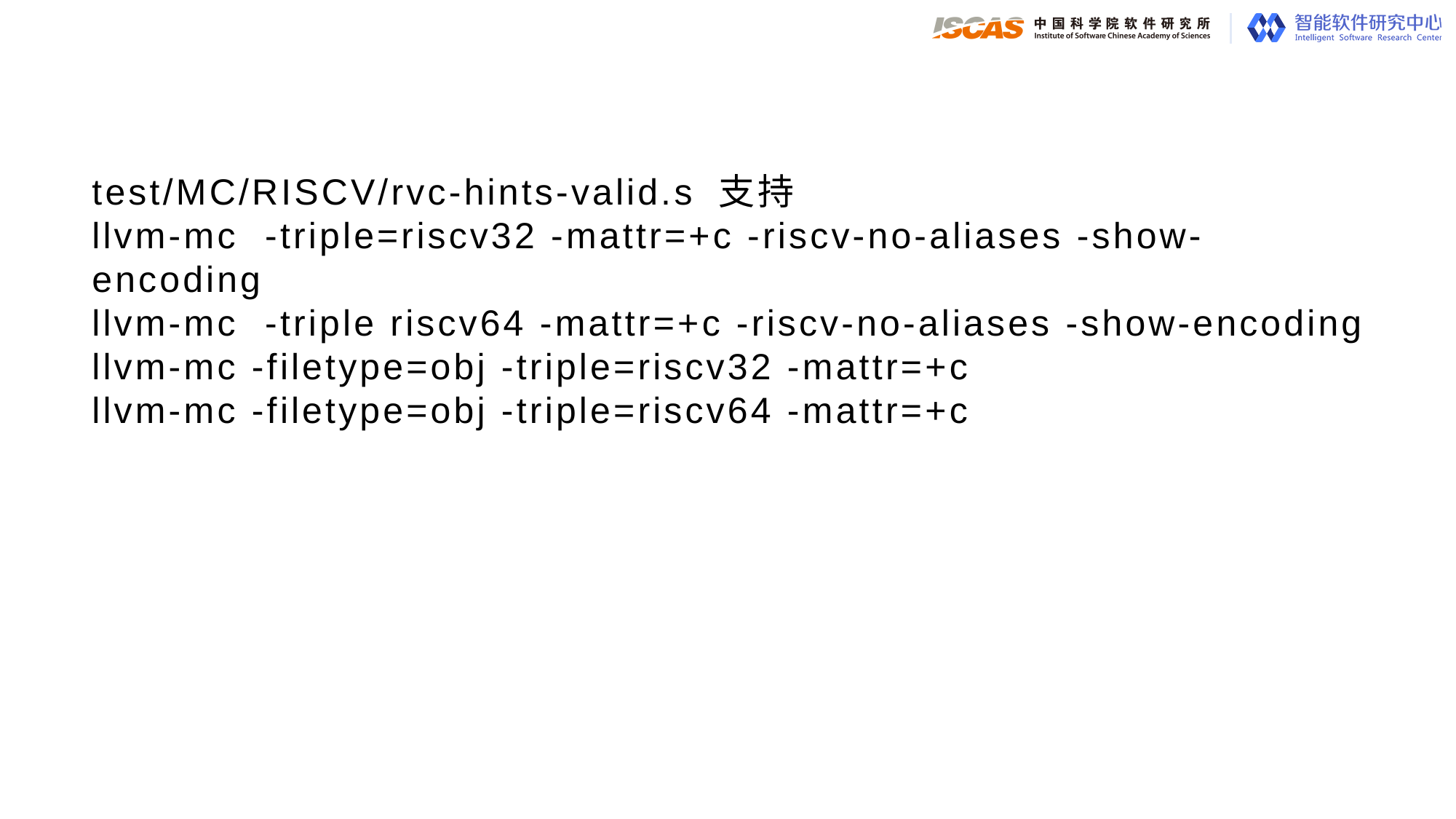

test/MC/RISCV/rvc-hints-valid.s 支持
llvm-mc  -triple=riscv32 -mattr=+c -riscv-no-aliases -show-encoding
llvm-mc  -triple riscv64 -mattr=+c -riscv-no-aliases -show-encoding
llvm-mc -filetype=obj -triple=riscv32 -mattr=+c
llvm-mc -filetype=obj -triple=riscv64 -mattr=+c